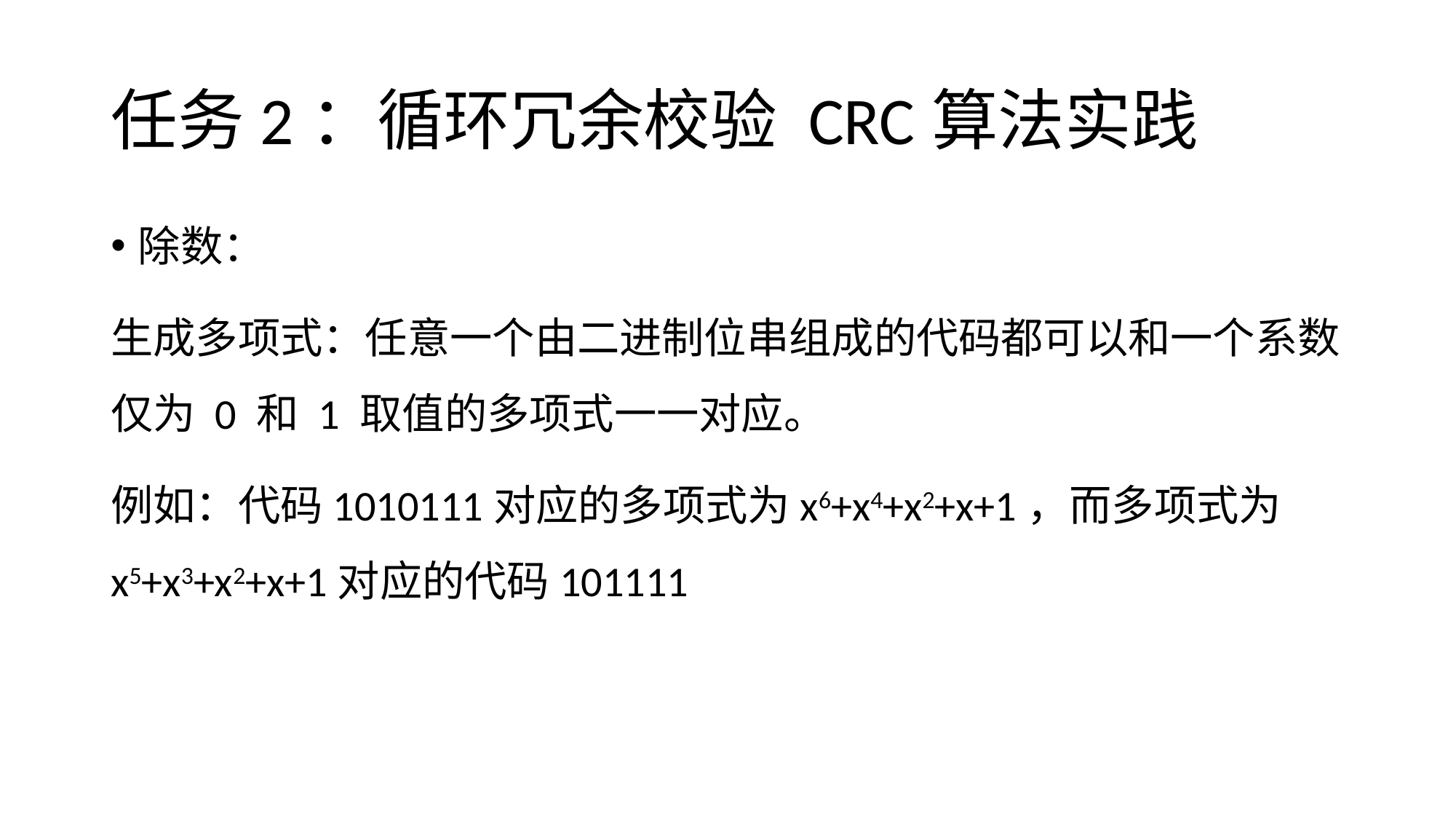

# 任务2：循环冗余校验 CRC算法实践
除数：
生成多项式：任意一个由二进制位串组成的代码都可以和一个系数仅为 0 和 1 取值的多项式一一对应。
例如：代码1010111对应的多项式为x6+x4+x2+x+1，而多项式为x5+x3+x2+x+1对应的代码101111